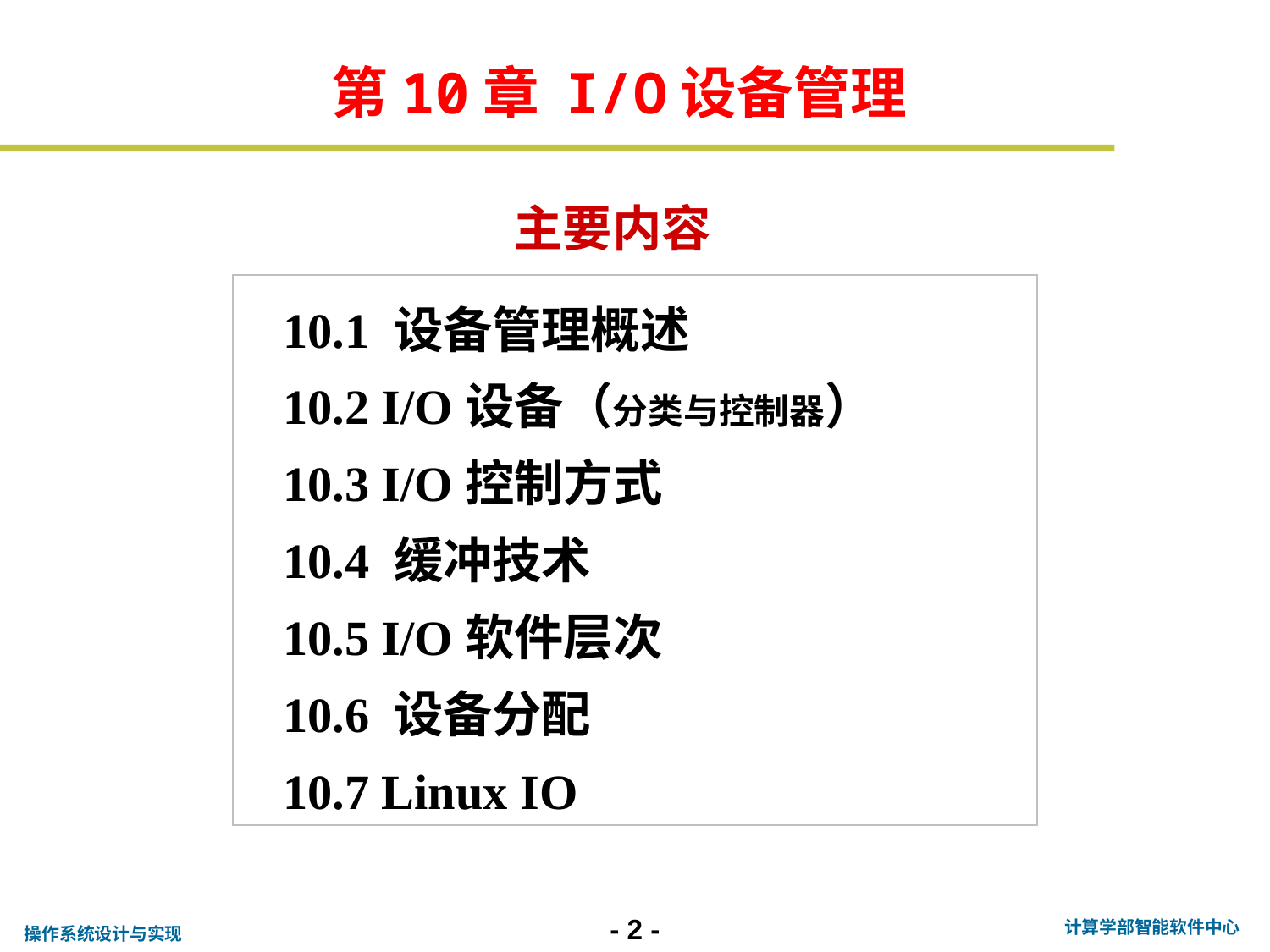

第10章 I/O设备管理
主要内容
10.1 设备管理概述
10.2 I/O设备（分类与控制器）
10.3 I/O控制方式
10.4 缓冲技术
10.5 I/O软件层次
10.6 设备分配
10.7 Linux IO